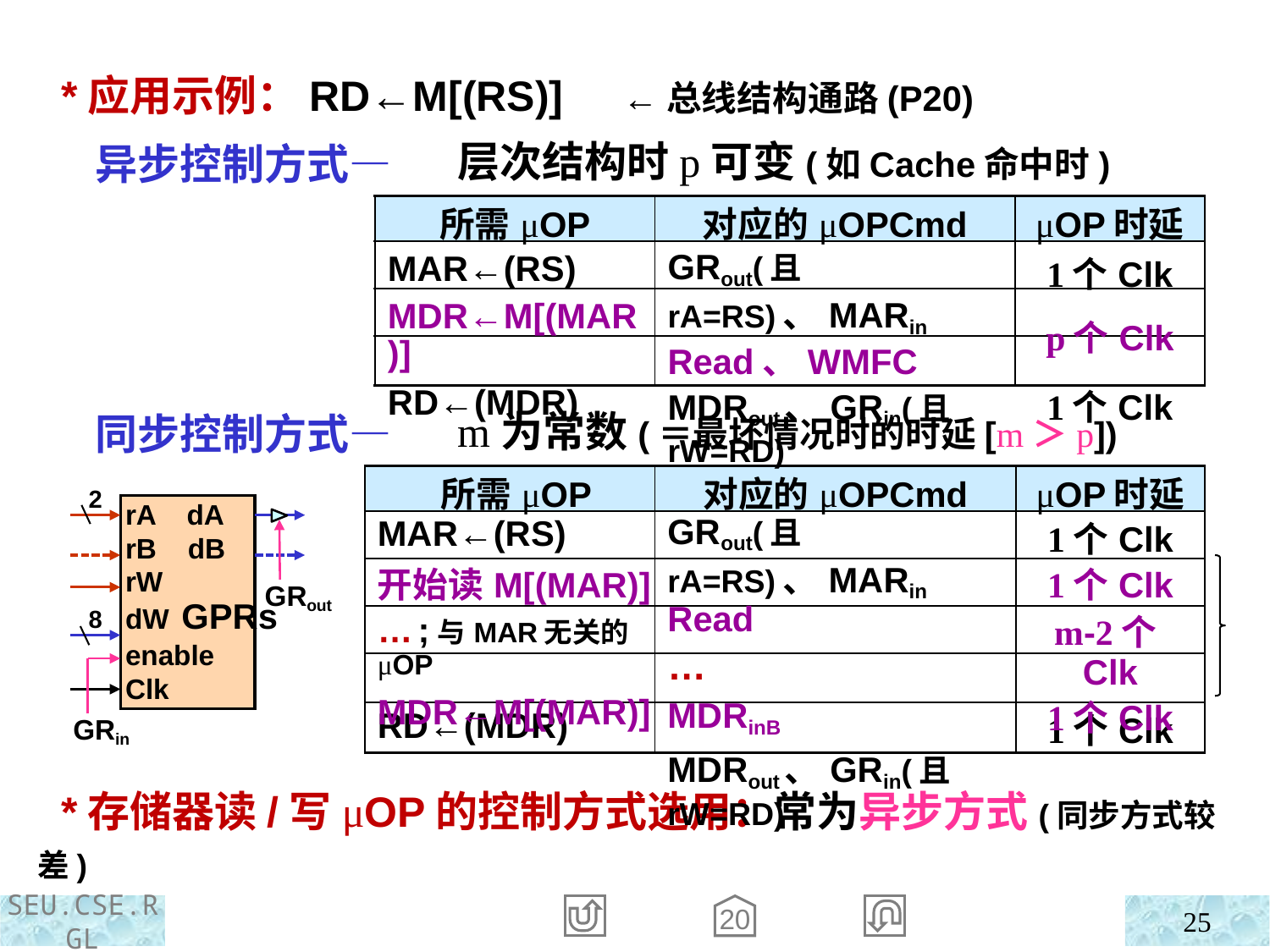

*应用示例：RD←M[(RS)]     ←总线结构通路(P20)
     异步控制方式—

     同步控制方式—
层次结构时p可变(如Cache命中时)
| 所需μOP | 对应的μOPCmd | μOP时延 |
| --- | --- | --- |
|  |  |  |
|  |  |  |
|  |  |  |
| GRout(且rA=RS)、MARin |
| --- |
| Read、WMFC |
| MDRout、GRin(且rW=RD) |
| MAR←(RS) |  | 1个Clk |
| --- | --- | --- |
| MDR←M[(MAR)] |  | p个Clk |
| RD←(MDR) |  | 1个Clk |
m为常数(＝最坏情况时的时延[m＞p])
| 所需μOP | 对应的μOPCmd | μOP时延 |
| --- | --- | --- |
| MAR←(RS) |  | 1个Clk |
|  |  |  |
|  |  |  |
|  |  |  |
| RD←(MDR) |  | 1个Clk |
2
rA    dA
rB    dB
rW
dW  GPRs
enable
Clk

GRout
8
GRin
| GRout(且rA=RS)、MARin |
| --- |
| Read |
| … |
| MDRinB |
| MDRout、GRin(且rW=RD) |

| 开始读M[(MAR)] |  | 1个Clk |
| --- | --- | --- |
| … ;与MAR无关的μOP |  | m-2个Clk |
| MDR←M[(MAR)] |  | 1个Clk |
  *存储器读/写μOP的控制方式选用：常为异步方式(同步方式较差)

20
25